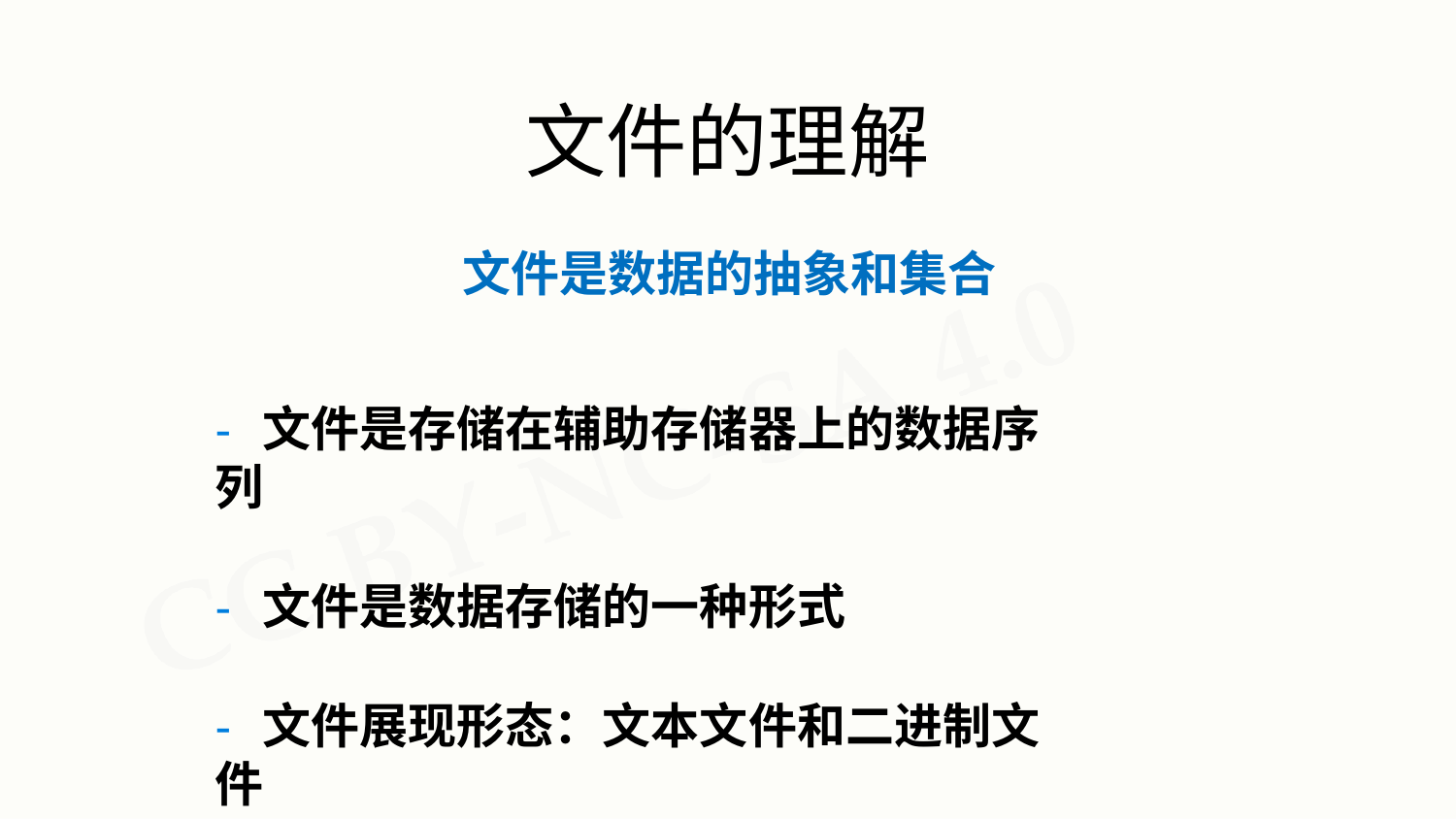

# 文件的理解
文件是数据的抽象和集合

- 文件是存储在辅助存储器上的数据序列

- 文件是数据存储的一种形式

- 文件展现形态：文本文件和二进制文件